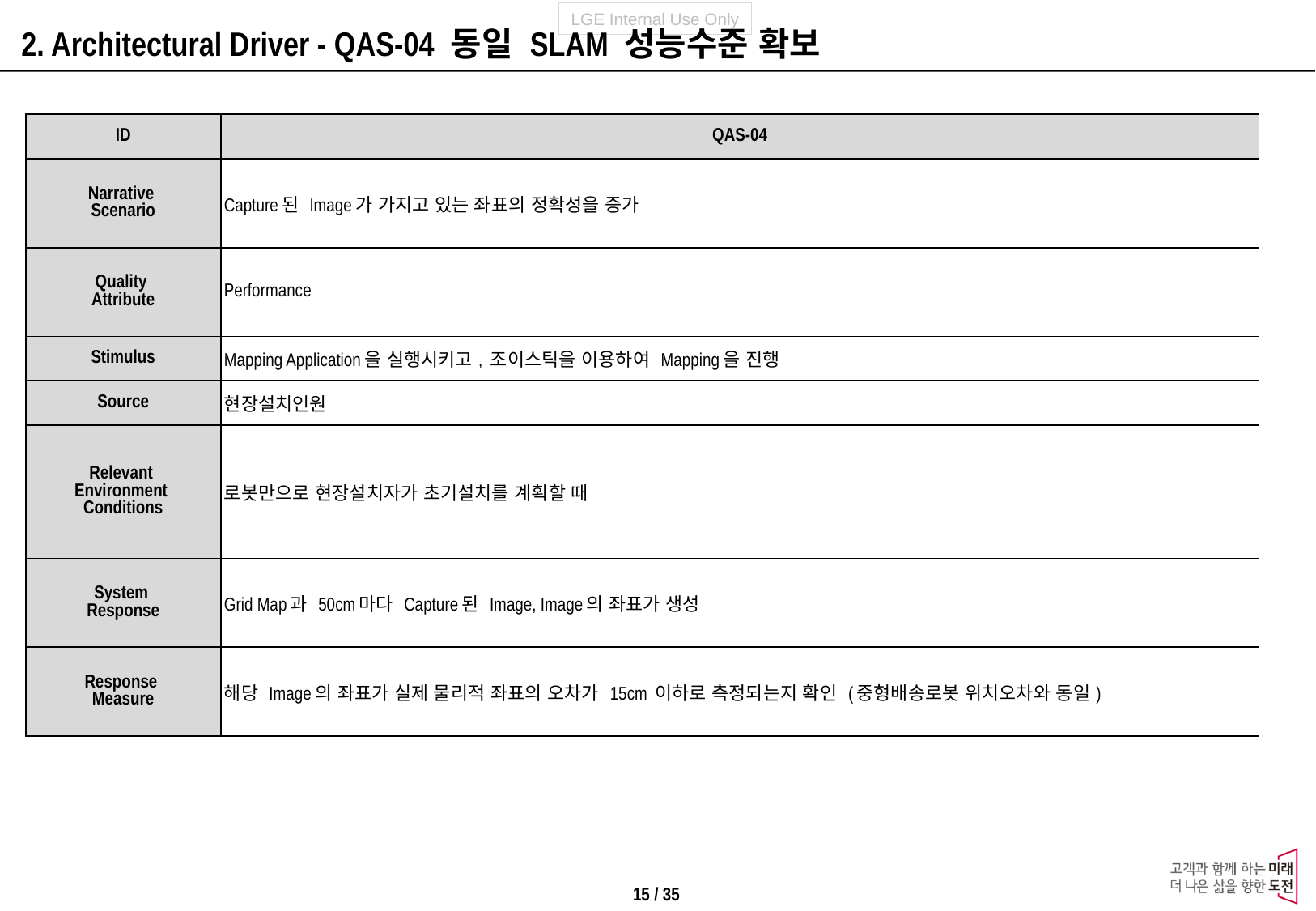

2. Architectural Driver - QAS-04 동일 SLAM 성능수준 확보

| ID | QAS-04 |
| --- | --- |
| Narrative Scenario | Capture된 Image가 가지고 있는 좌표의 정확성을 증가 |
| Quality Attribute | Performance |
| Stimulus | Mapping Application을 실행시키고, 조이스틱을 이용하여 Mapping을 진행 |
| Source | 현장설치인원 |
| Relevant Environment Conditions | 로봇만으로 현장설치자가 초기설치를 계획할 때 |
| System Response | Grid Map과 50cm마다 Capture된 Image, Image의 좌표가 생성 |
| Response Measure | 해당 Image의 좌표가 실제 물리적 좌표의 오차가 15cm 이하로 측정되는지 확인 (중형배송로봇 위치오차와 동일) |